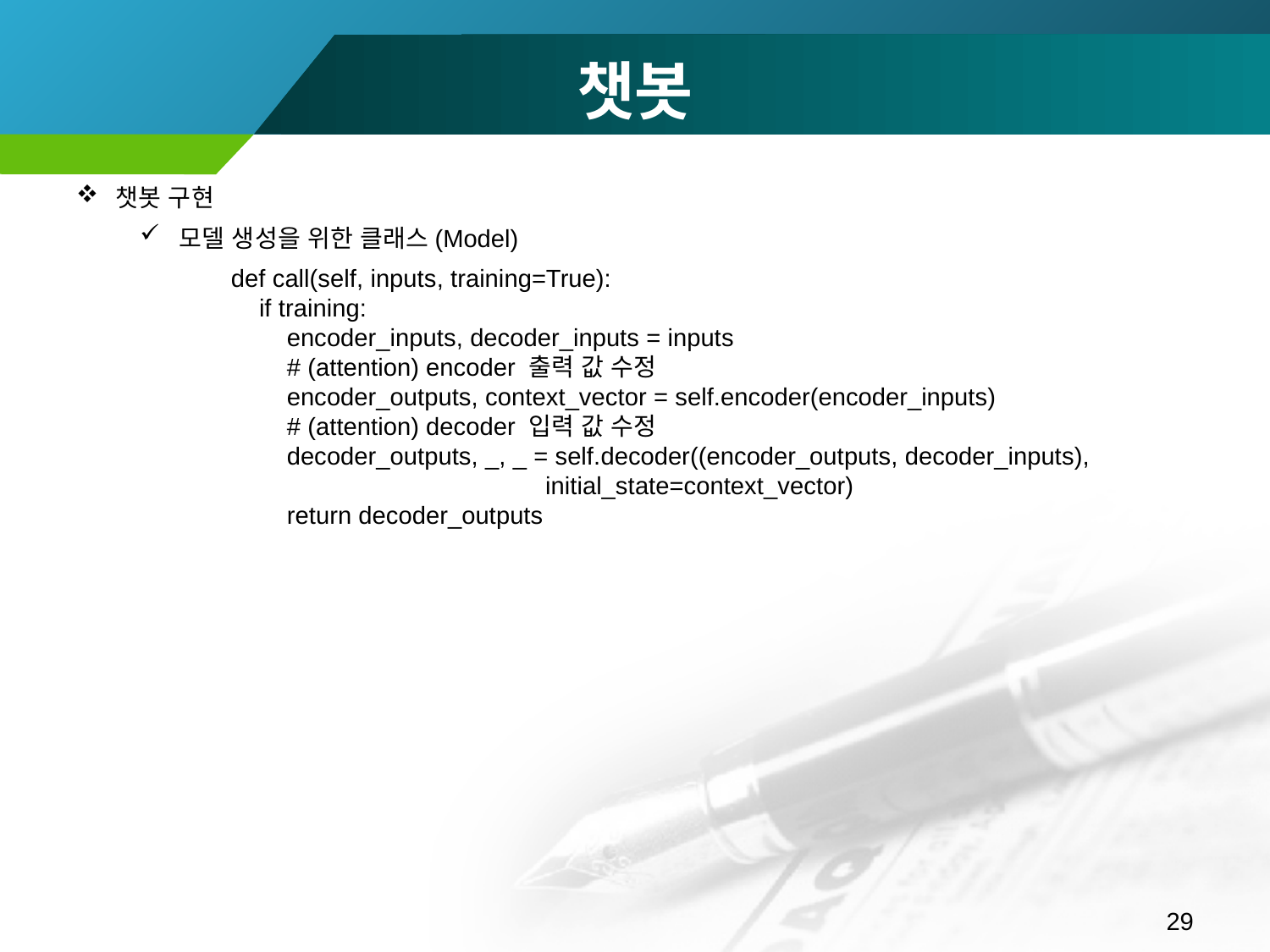

챗봇
챗봇 구현
모델 생성을 위한 클래스(Model)
    def call(self, inputs, training=True):
        if training:
            encoder_inputs, decoder_inputs = inputs
            # (attention) encoder 출력 값 수정
            encoder_outputs, context_vector = self.encoder(encoder_inputs)
            # (attention) decoder 입력 값 수정
            decoder_outputs, _, _ = self.decoder((encoder_outputs, decoder_inputs),
                                                 initial_state=context_vector)
            return decoder_outputs
29